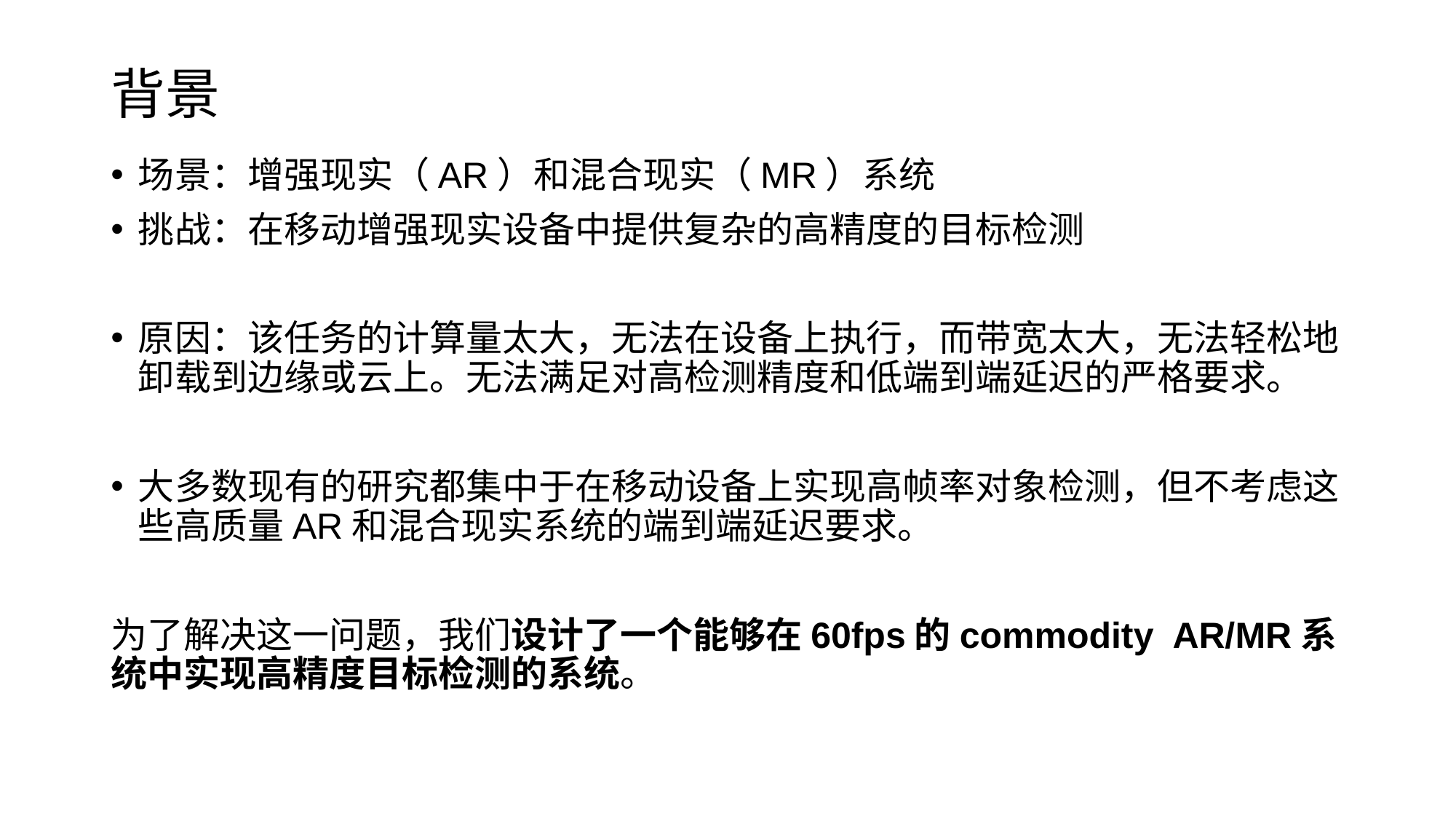

# 背景
场景：增强现实（AR）和混合现实（MR）系统
挑战：在移动增强现实设备中提供复杂的高精度的目标检测

原因：该任务的计算量太大，无法在设备上执行，而带宽太大，无法轻松地卸载到边缘或云上。无法满足对高检测精度和低端到端延迟的严格要求。

大多数现有的研究都集中于在移动设备上实现高帧率对象检测，但不考虑这些高质量AR和混合现实系统的端到端延迟要求。

为了解决这一问题，我们设计了一个能够在60fps的commodity  AR/MR系统中实现高精度目标检测的系统。